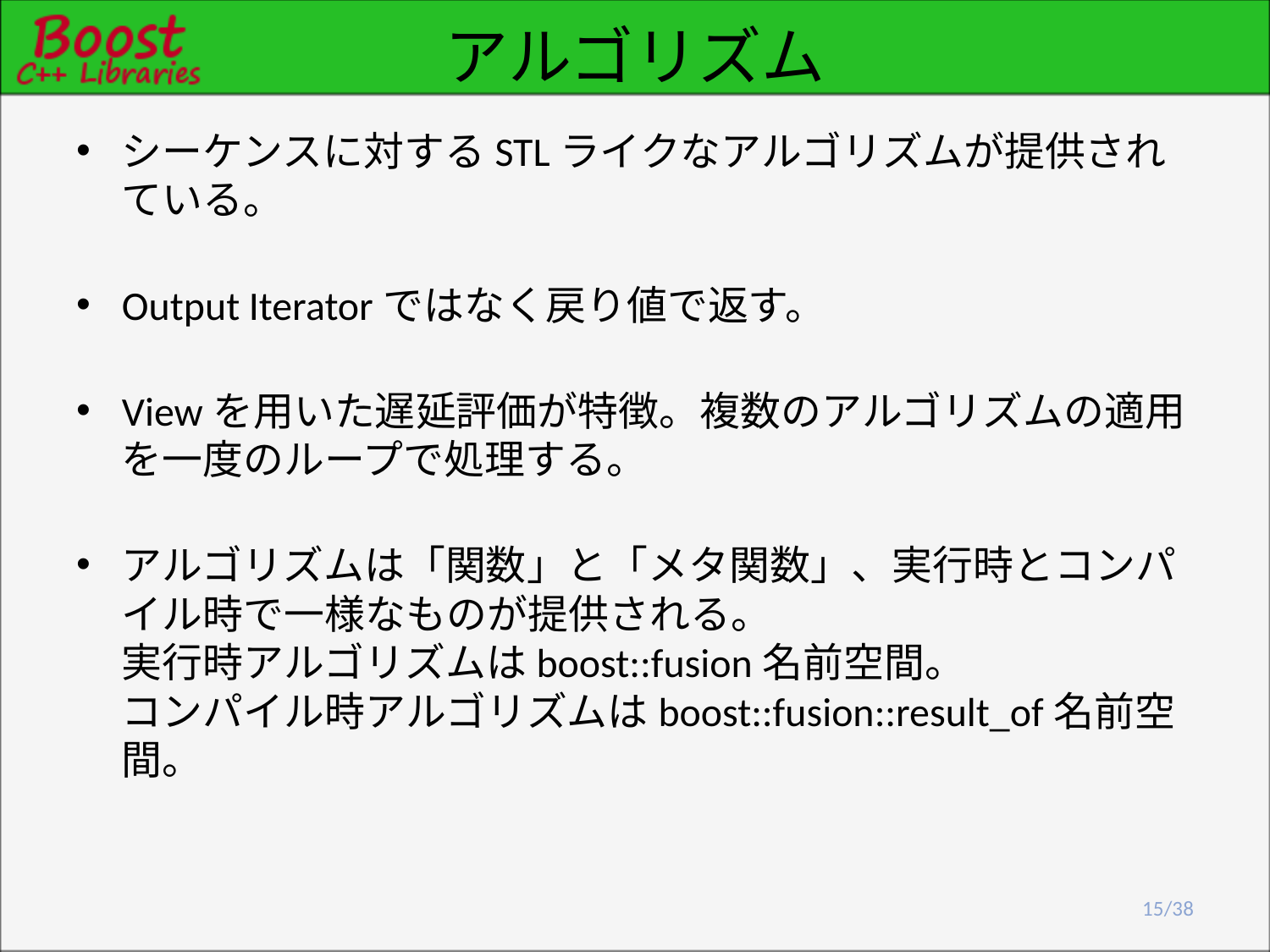

# アルゴリズム
シーケンスに対するSTLライクなアルゴリズムが提供されている。
Output Iteratorではなく戻り値で返す。
Viewを用いた遅延評価が特徴。複数のアルゴリズムの適用を一度のループで処理する。
アルゴリズムは「関数」と「メタ関数」、実行時とコンパイル時で一様なものが提供される。
実行時アルゴリズムはboost::fusion名前空間。
コンパイル時アルゴリズムはboost::fusion::result_of名前空間。
15/38